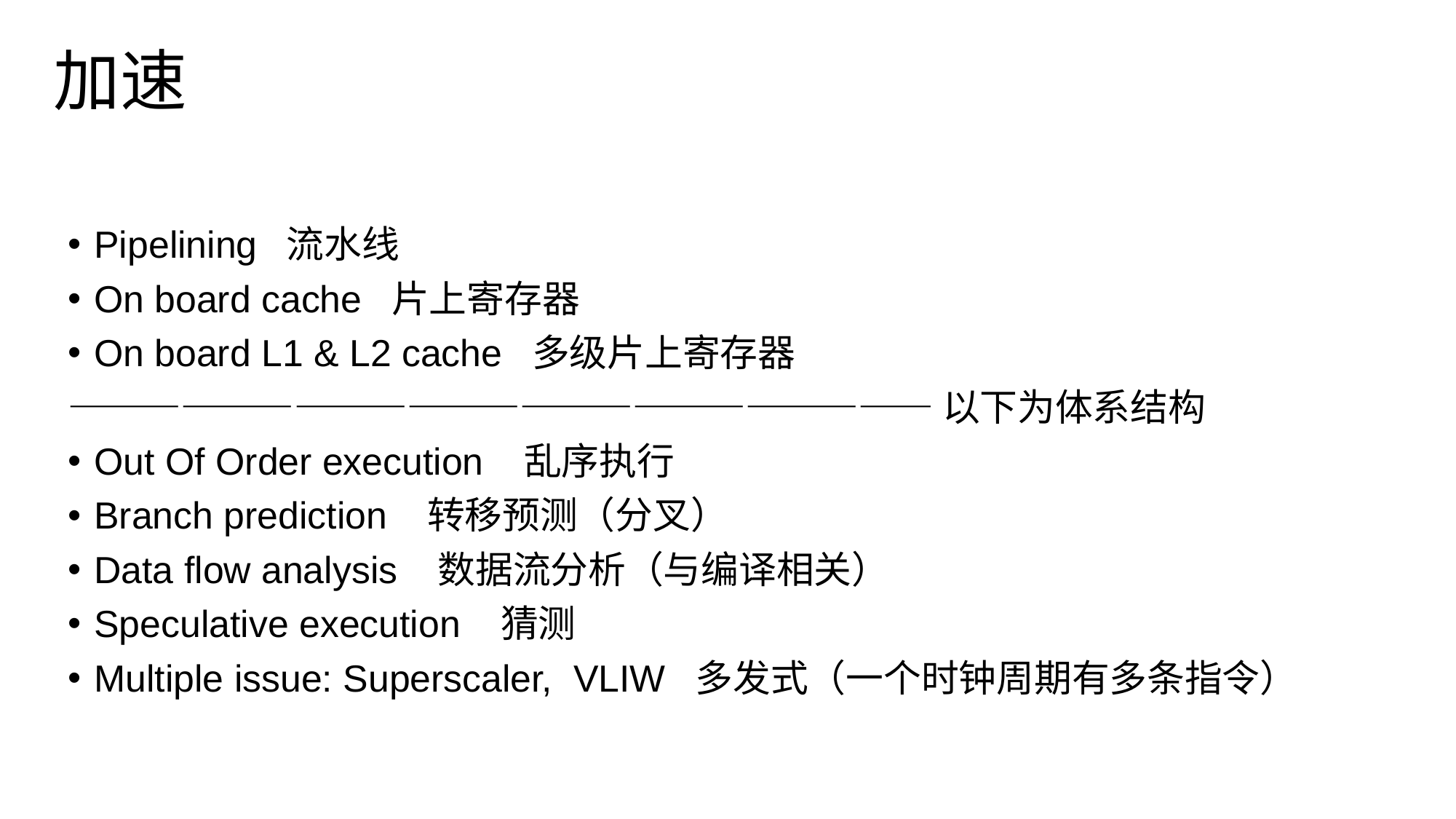

# 加速
Pipelining  流水线
On board cache  片上寄存器
On board L1 & L2 cache  多级片上寄存器
———————————————————————以下为体系结构
Out Of Order execution   乱序执行
Branch prediction   转移预测（分叉）
Data flow analysis   数据流分析（与编译相关）
Speculative execution   猜测
Multiple issue: Superscaler,  VLIW  多发式（一个时钟周期有多条指令）